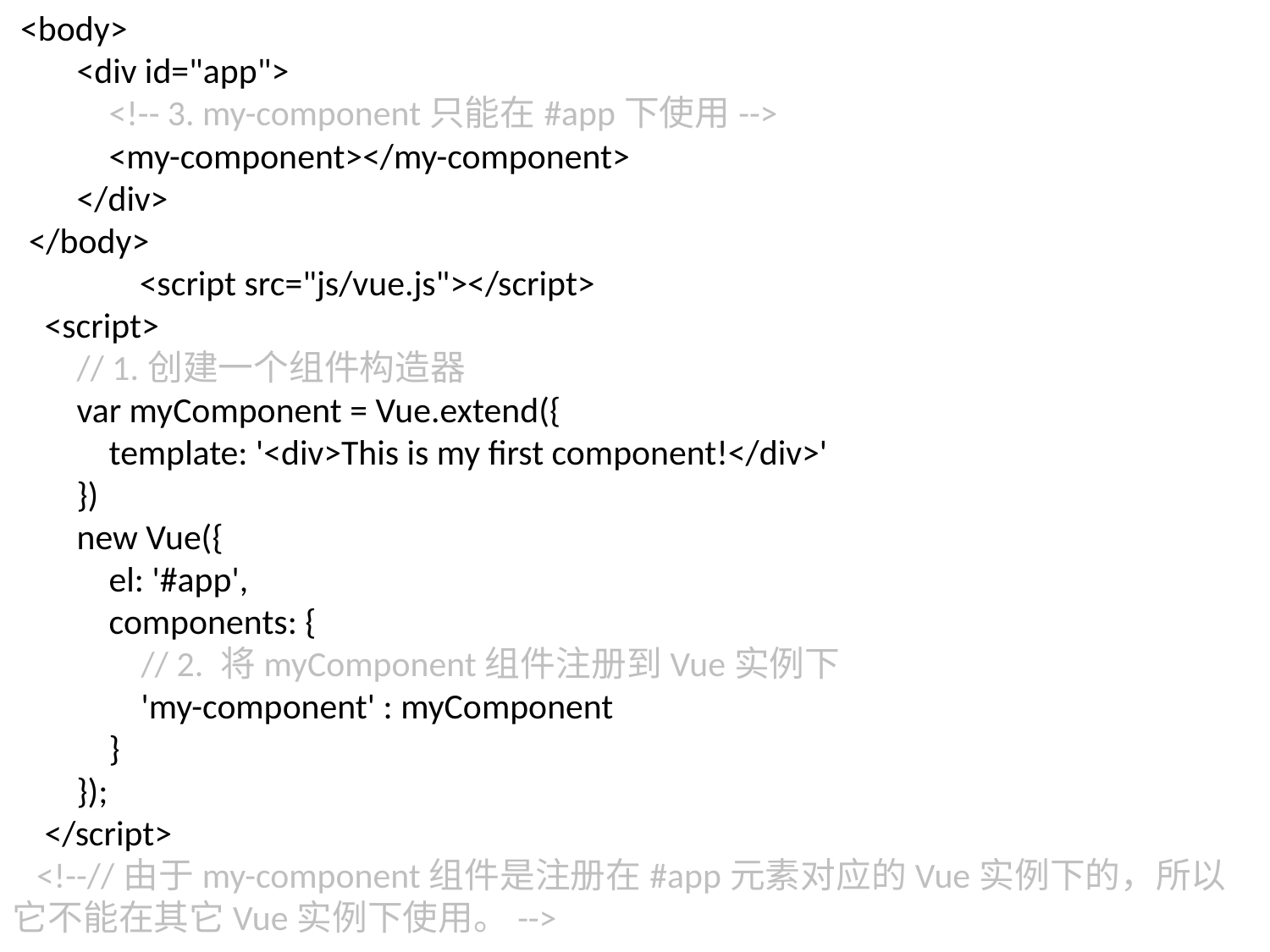

<body>
        <div id="app">
            <!-- 3. my-component只能在#app下使用-->
            <my-component></my-component>
        </div>
  </body>
    	<script src="js/vue.js"></script>
    <script>
        // 1.创建一个组件构造器
        var myComponent = Vue.extend({
            template: '<div>This is my first component!</div>'
        })
        new Vue({
            el: '#app',
            components: {
                // 2. 将myComponent组件注册到Vue实例下
                'my-component' : myComponent
            }
        });
    </script>
   <!--//由于my-component组件是注册在#app元素对应的Vue实例下的，所以它不能在其它Vue实例下使用。-->